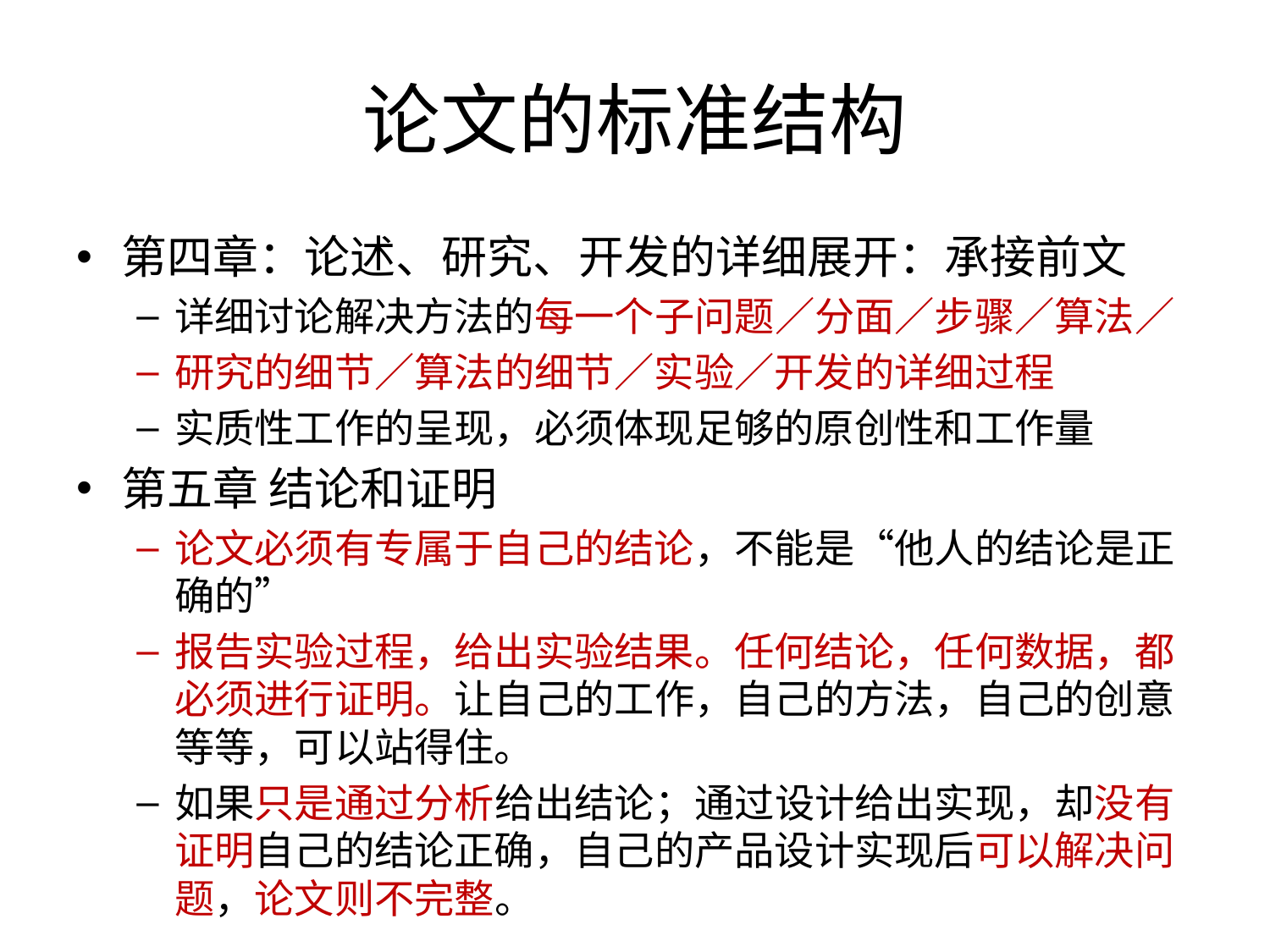

# 论文的标准结构
第四章：论述、研究、开发的详细展开：承接前文
详细讨论解决方法的每一个子问题／分面／步骤／算法／
研究的细节／算法的细节／实验／开发的详细过程
实质性工作的呈现，必须体现足够的原创性和工作量
第五章 结论和证明
论文必须有专属于自己的结论，不能是“他人的结论是正确的”
报告实验过程，给出实验结果。任何结论，任何数据，都必须进行证明。让自己的工作，自己的方法，自己的创意等等，可以站得住。
如果只是通过分析给出结论；通过设计给出实现，却没有证明自己的结论正确，自己的产品设计实现后可以解决问题，论文则不完整。